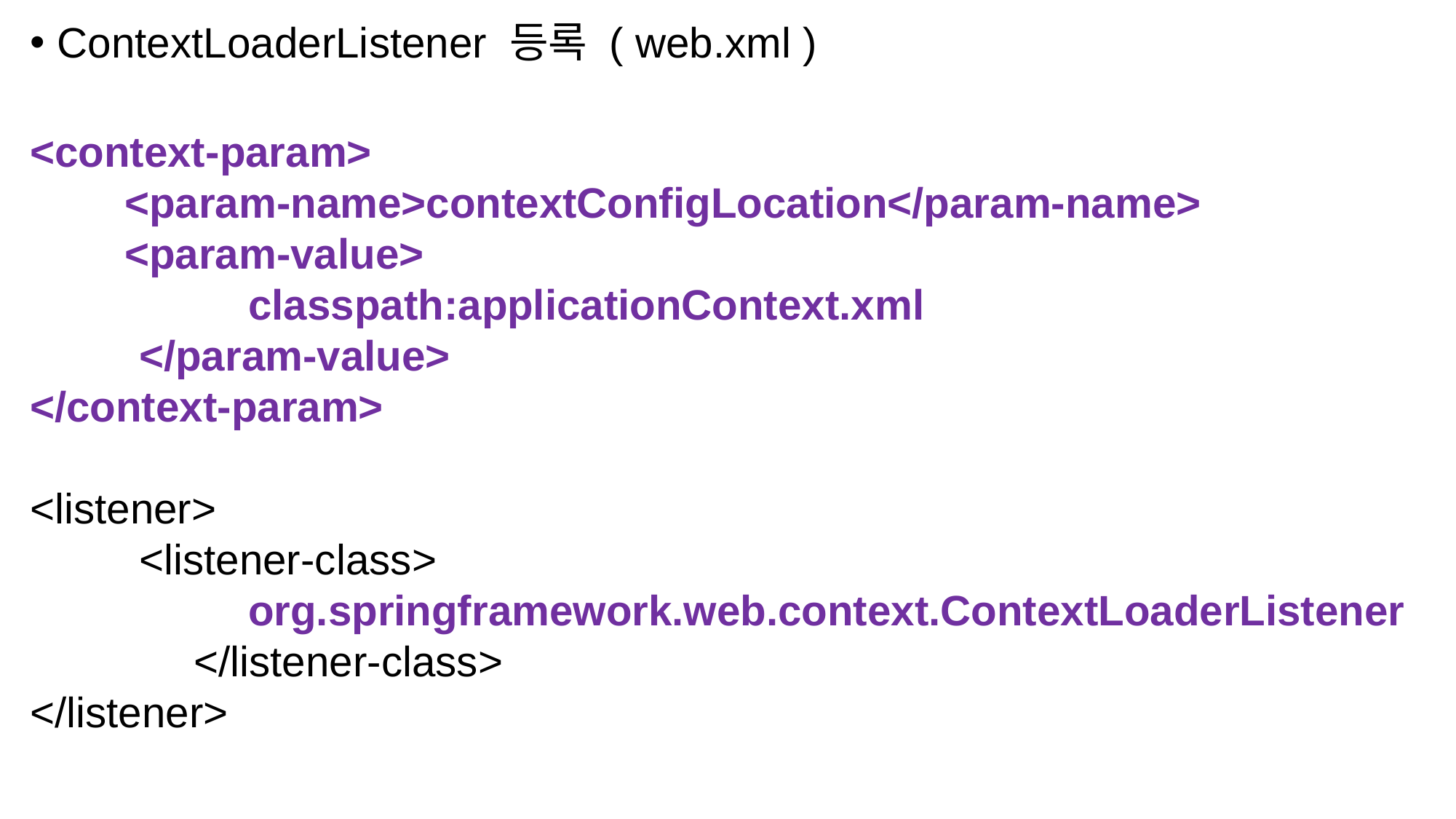

ContextLoaderListener 등록 ( web.xml )
<context-param>
        <param-name>contextConfigLocation</param-name>
        <param-value>
		classpath:applicationContext.xml
	</param-value>
</context-param>

<listener>
	<listener-class>
	org.springframework.web.context.ContextLoaderListener
	</listener-class>
</listener>